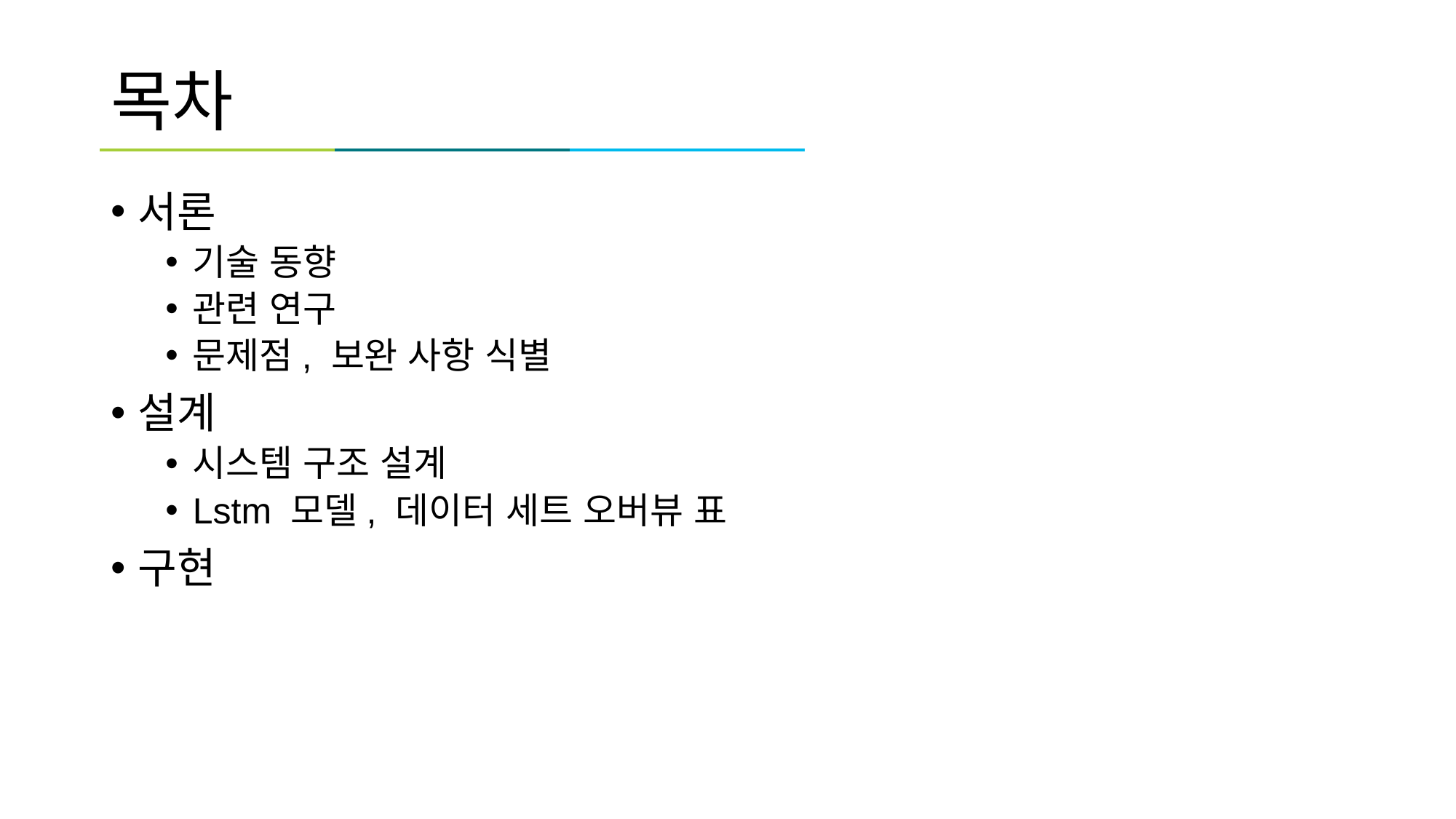

# 목차
서론
기술 동향
관련 연구
문제점, 보완 사항 식별
설계
시스템 구조 설계
Lstm 모델, 데이터 세트 오버뷰 표
구현